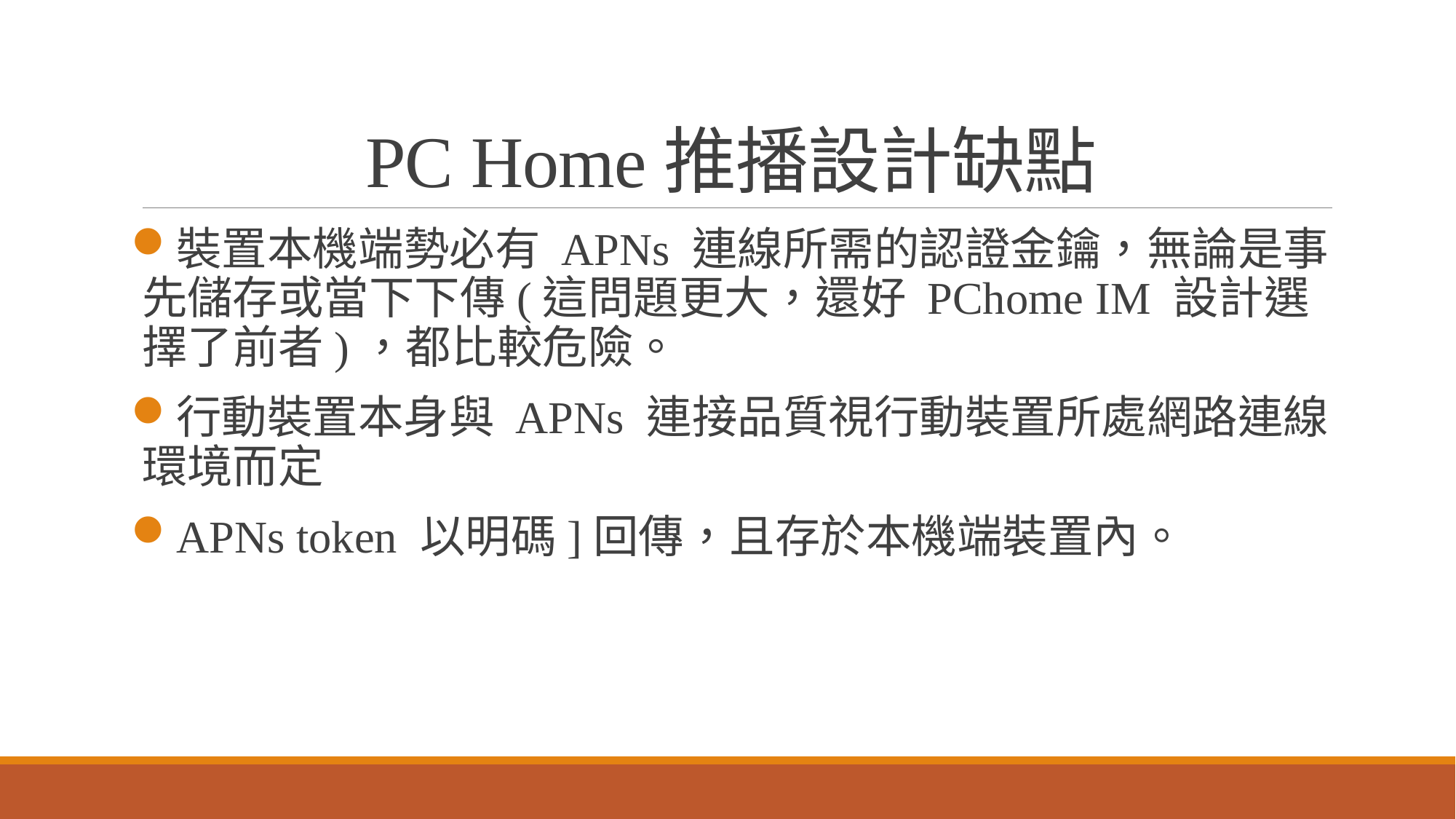

# PC Home推播設計缺點
裝置本機端勢必有 APNs 連線所需的認證金鑰，無論是事先儲存或當下下傳(這問題更大，還好 PChome IM 設計選擇了前者)，都比較危險。
行動裝置本身與 APNs 連接品質視行動裝置所處網路連線環境而定
APNs token 以明碼]回傳，且存於本機端裝置內。